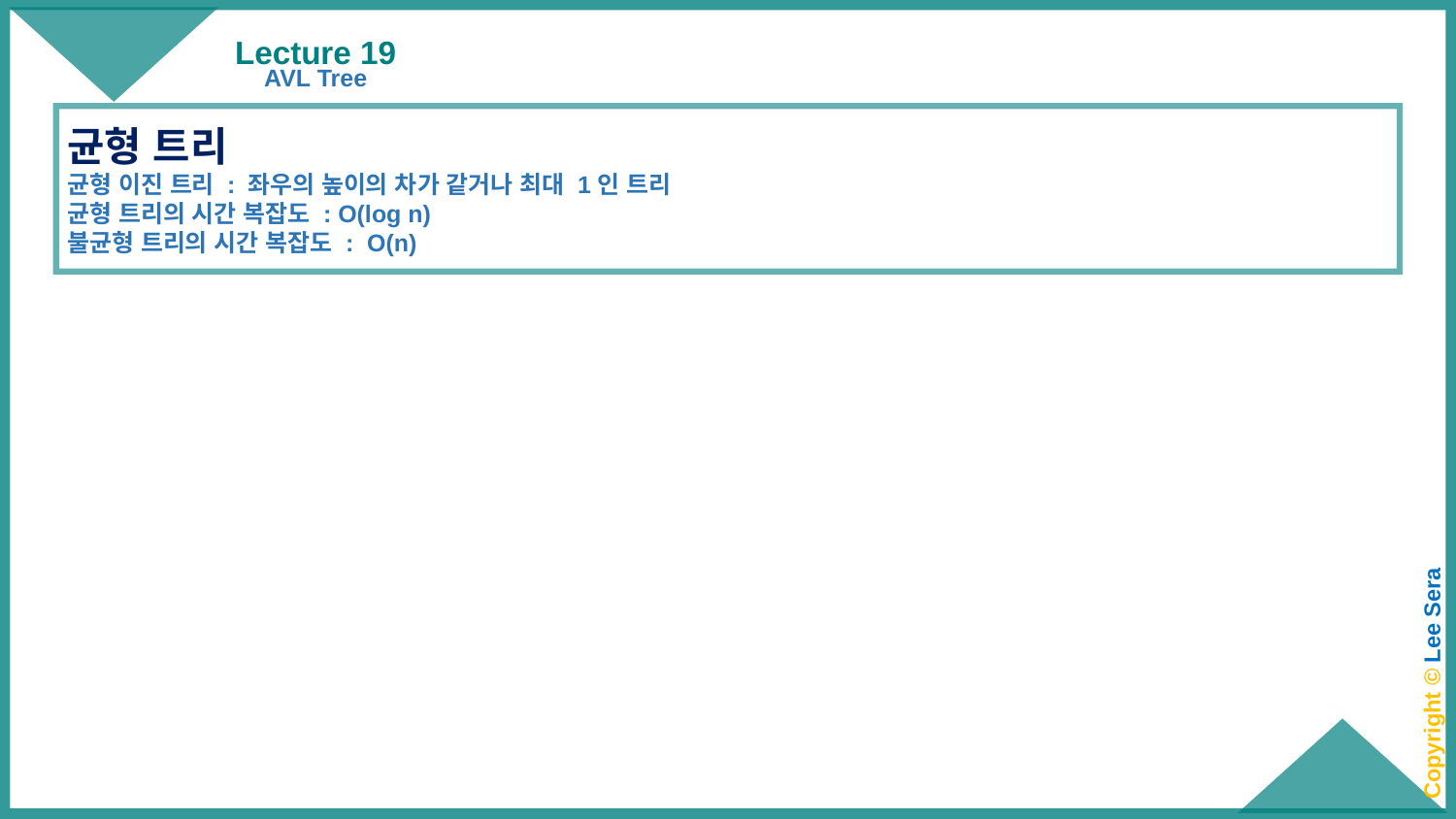

# Lecture 19
AVL Tree
균형 트리
균형 이진 트리 : 좌우의 높이의 차가 같거나 최대 1인 트리
균형 트리의 시간 복잡도 : O(log n)
불균형 트리의 시간 복잡도 :  O(n)
Copyright © Lee Sera